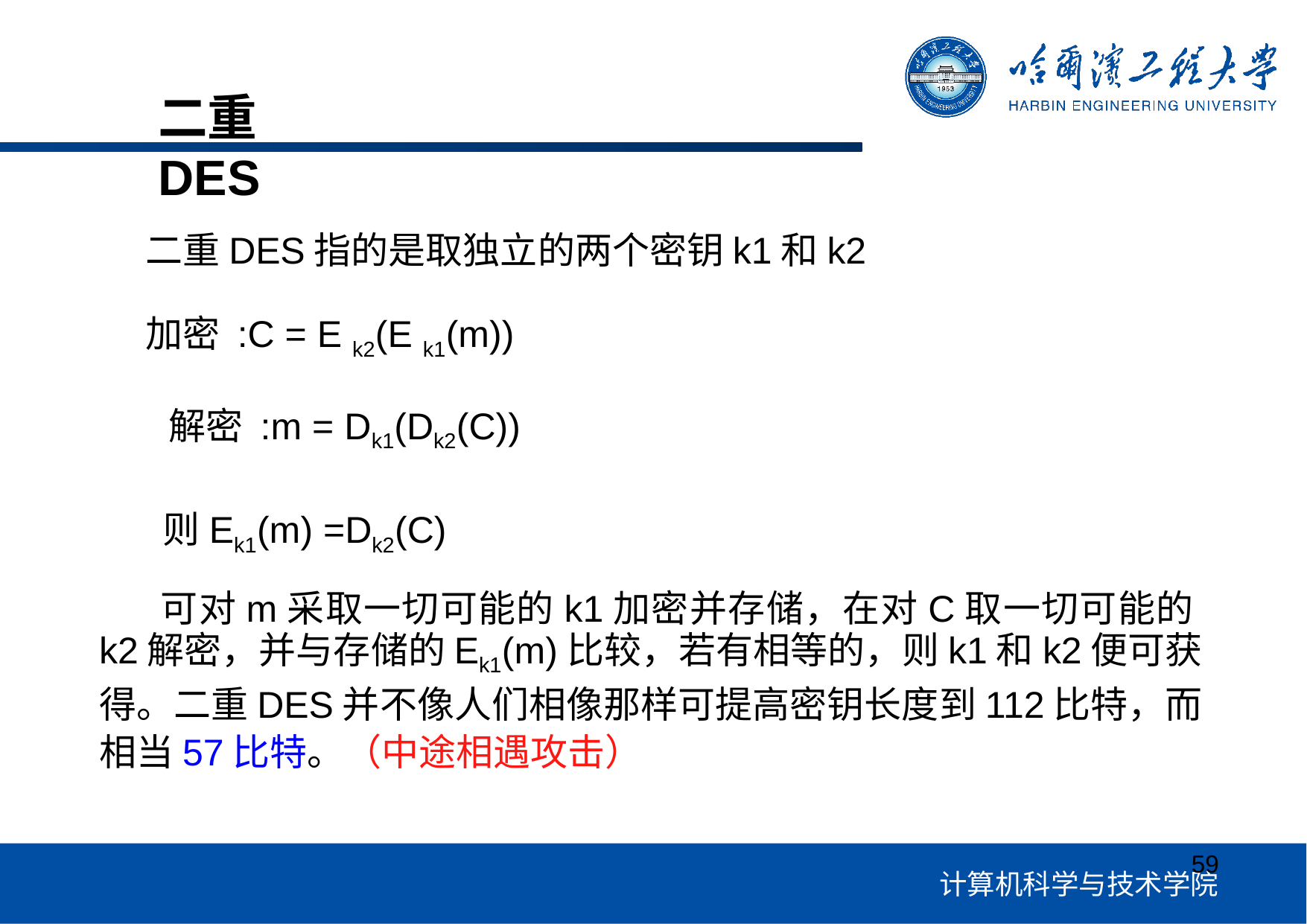

二重DES

二重DES指的是取独立的两个密钥k1和k2
加密 :C = E k2(E k1(m))

解密 :m = Dk1(Dk2(C))

则Ek1(m) =Dk2(C)

	可对m采取一切可能的k1加密并存储，在对C取一切可能的k2解密，并与存储的Ek1(m)比较，若有相等的，则k1和k2便可获得。二重DES并不像人们相像那样可提高密钥长度到112比特，而相当57比特。（中途相遇攻击）

59